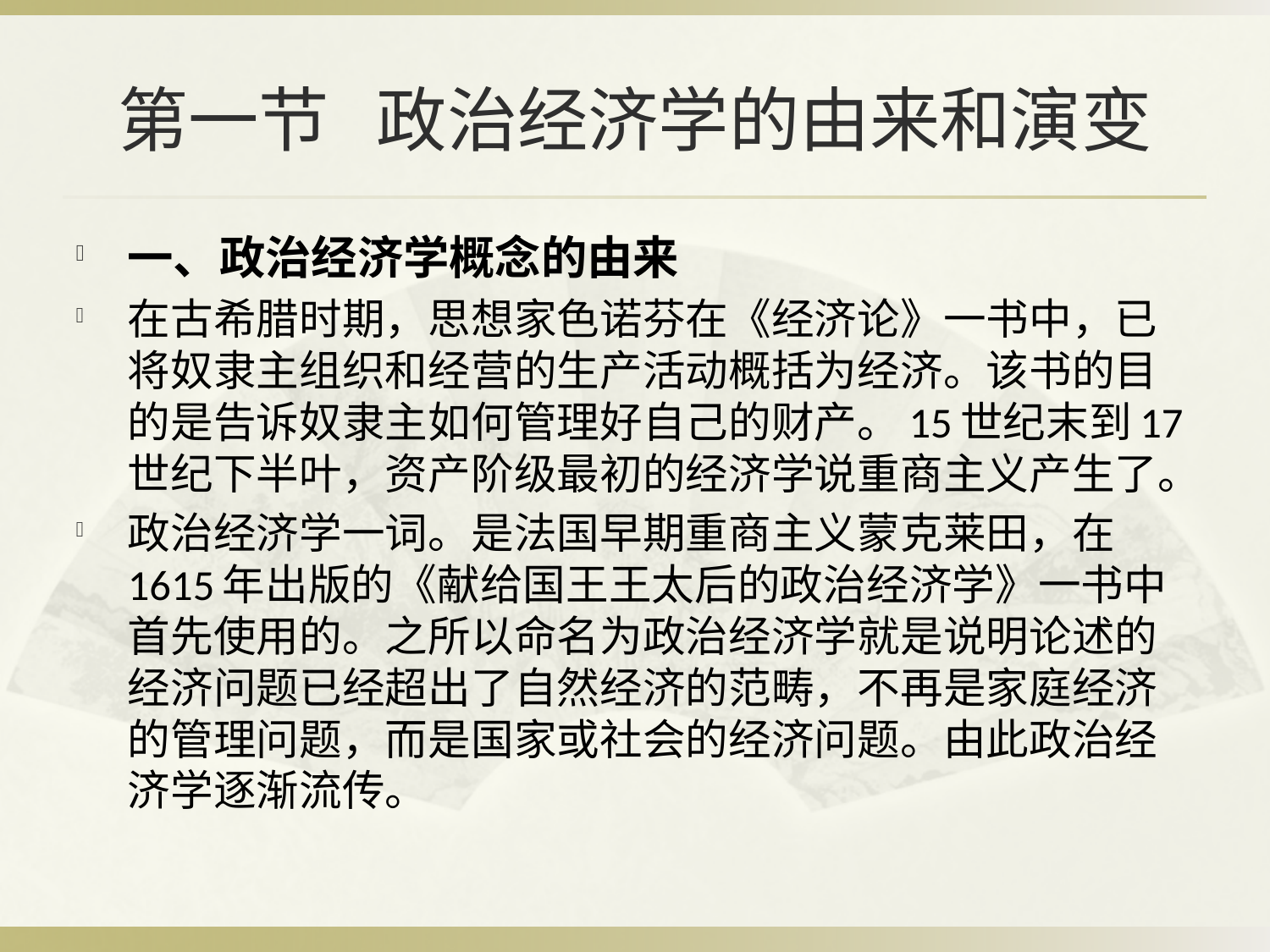

# 第一节   政治经济学的由来和演变
一、政治经济学概念的由来
在古希腊时期，思想家色诺芬在《经济论》一书中，已将奴隶主组织和经营的生产活动概括为经济。该书的目的是告诉奴隶主如何管理好自己的财产。15世纪末到17世纪下半叶，资产阶级最初的经济学说重商主义产生了。
政治经济学一词。是法国早期重商主义蒙克莱田，在1615年出版的《献给国王王太后的政治经济学》一书中首先使用的。之所以命名为政治经济学就是说明论述的经济问题已经超出了自然经济的范畴，不再是家庭经济的管理问题，而是国家或社会的经济问题。由此政治经济学逐渐流传。